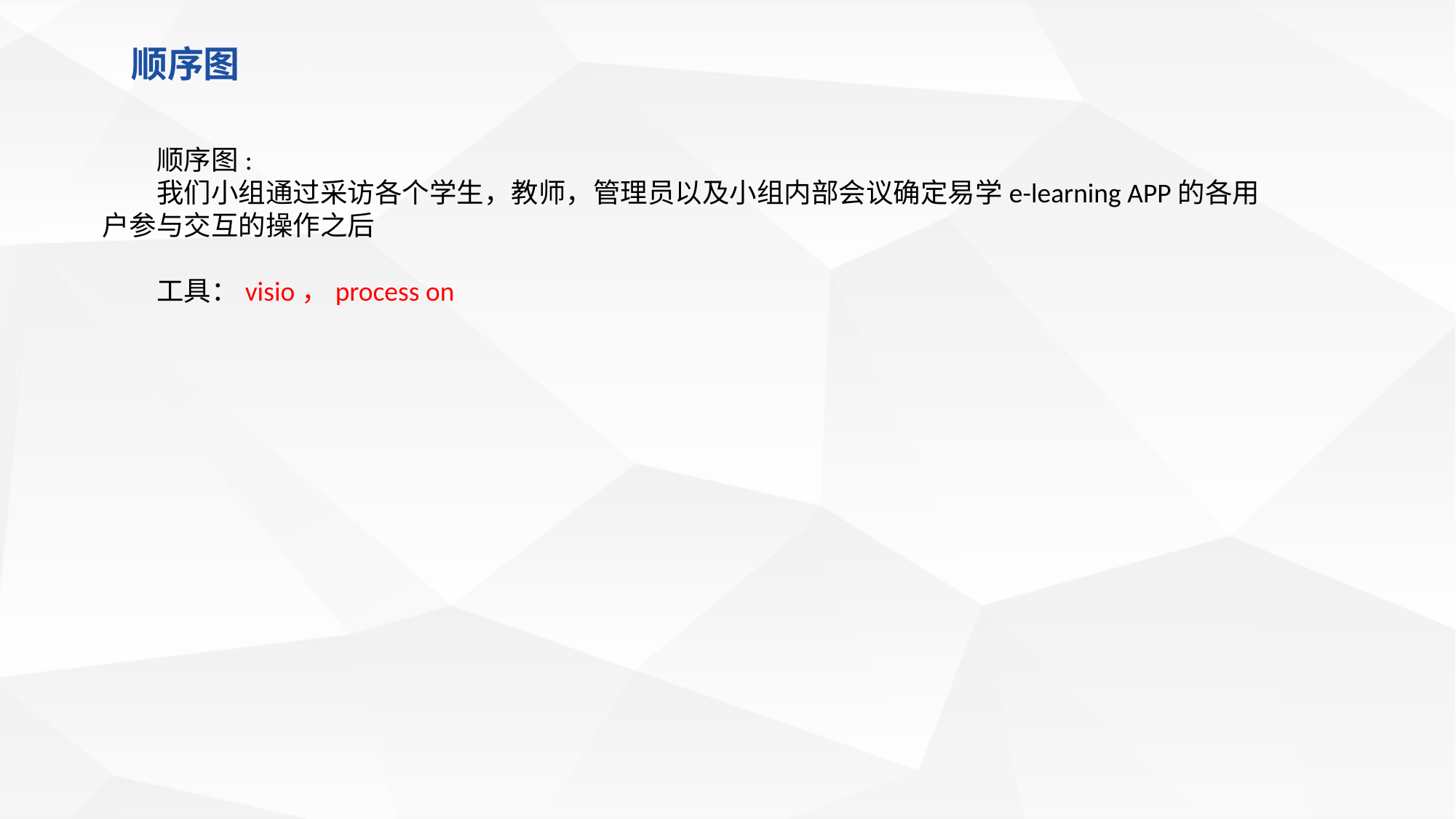

顺序图
顺序图:
我们小组通过采访各个学生，教师，管理员以及小组内部会议确定易学e-learning APP的各用户参与交互的操作之后

工具：visio，process on